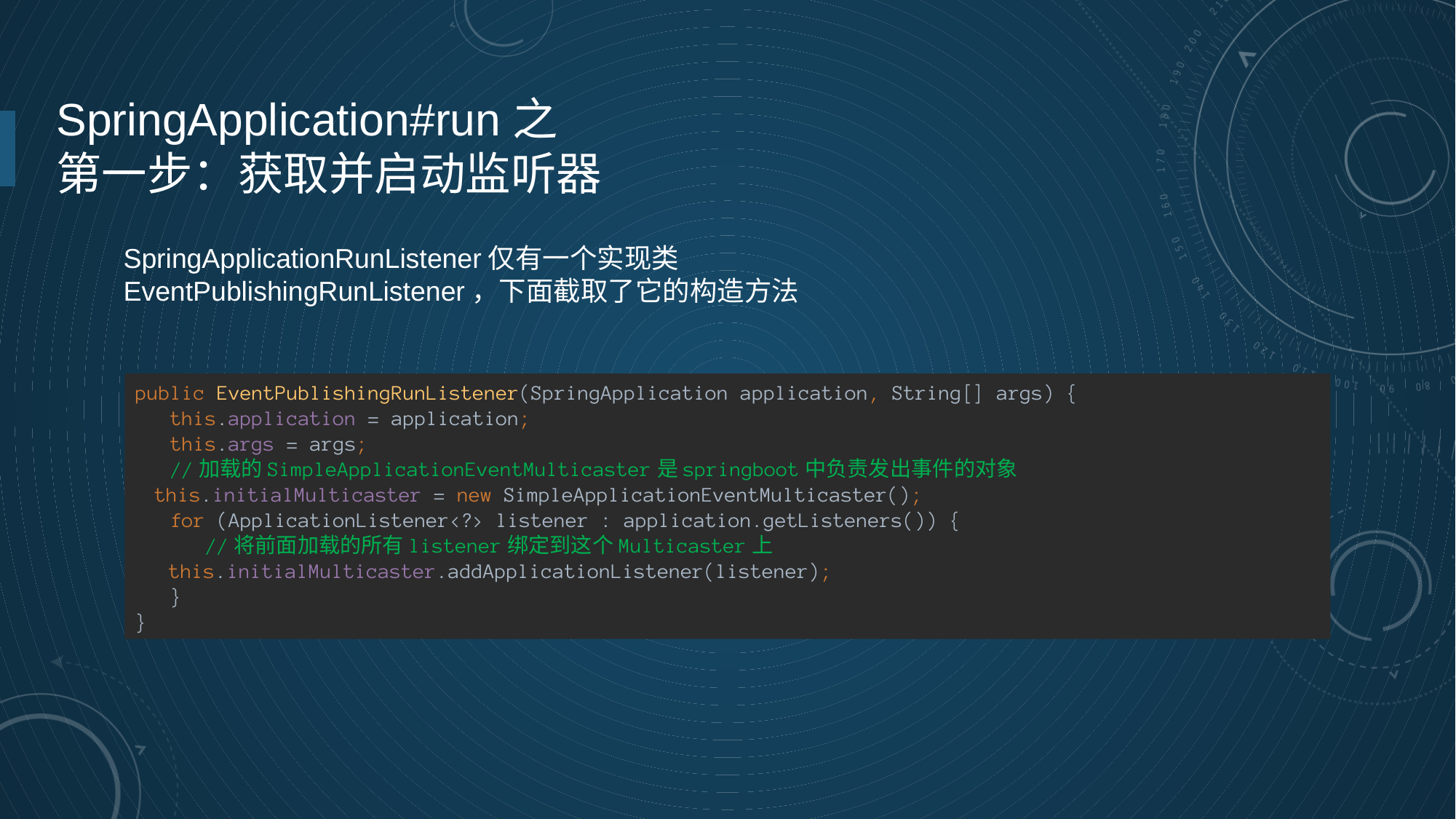

# SpringApplication#run之 第一步：获取并启动监听器
SpringApplicationRunListener仅有一个实现类EventPublishingRunListener，下面截取了它的构造方法
public EventPublishingRunListener(SpringApplication application, String[] args) {
   this.application = application;
   this.args = args;
   //加载的SimpleApplicationEventMulticaster是springboot中负责发出事件的对象
   this.initialMulticaster = new SimpleApplicationEventMulticaster();
   for (ApplicationListener<?> listener : application.getListeners()) {
      //将前面加载的所有listener绑定到这个Multicaster上
      this.initialMulticaster.addApplicationListener(listener);
   }
}